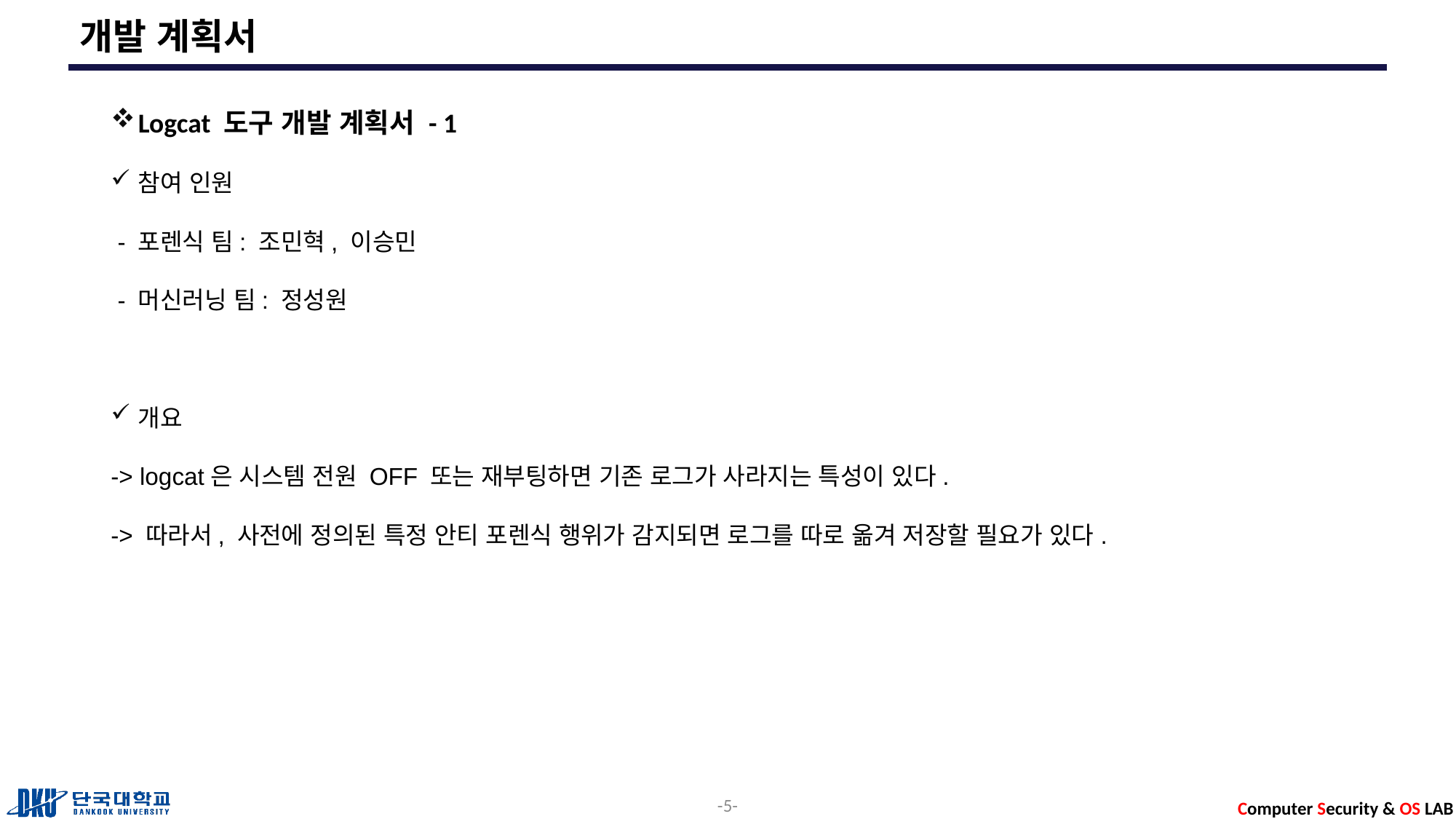

# 개발 계획서
Logcat 도구 개발 계획서 - 1
참여 인원
 - 포렌식 팀: 조민혁, 이승민
 - 머신러닝 팀: 정성원

개요
-> logcat은 시스템 전원 OFF 또는 재부팅하면 기존 로그가 사라지는 특성이 있다.
-> 따라서, 사전에 정의된 특정 안티 포렌식 행위가 감지되면 로그를 따로 옮겨 저장할 필요가 있다.
5